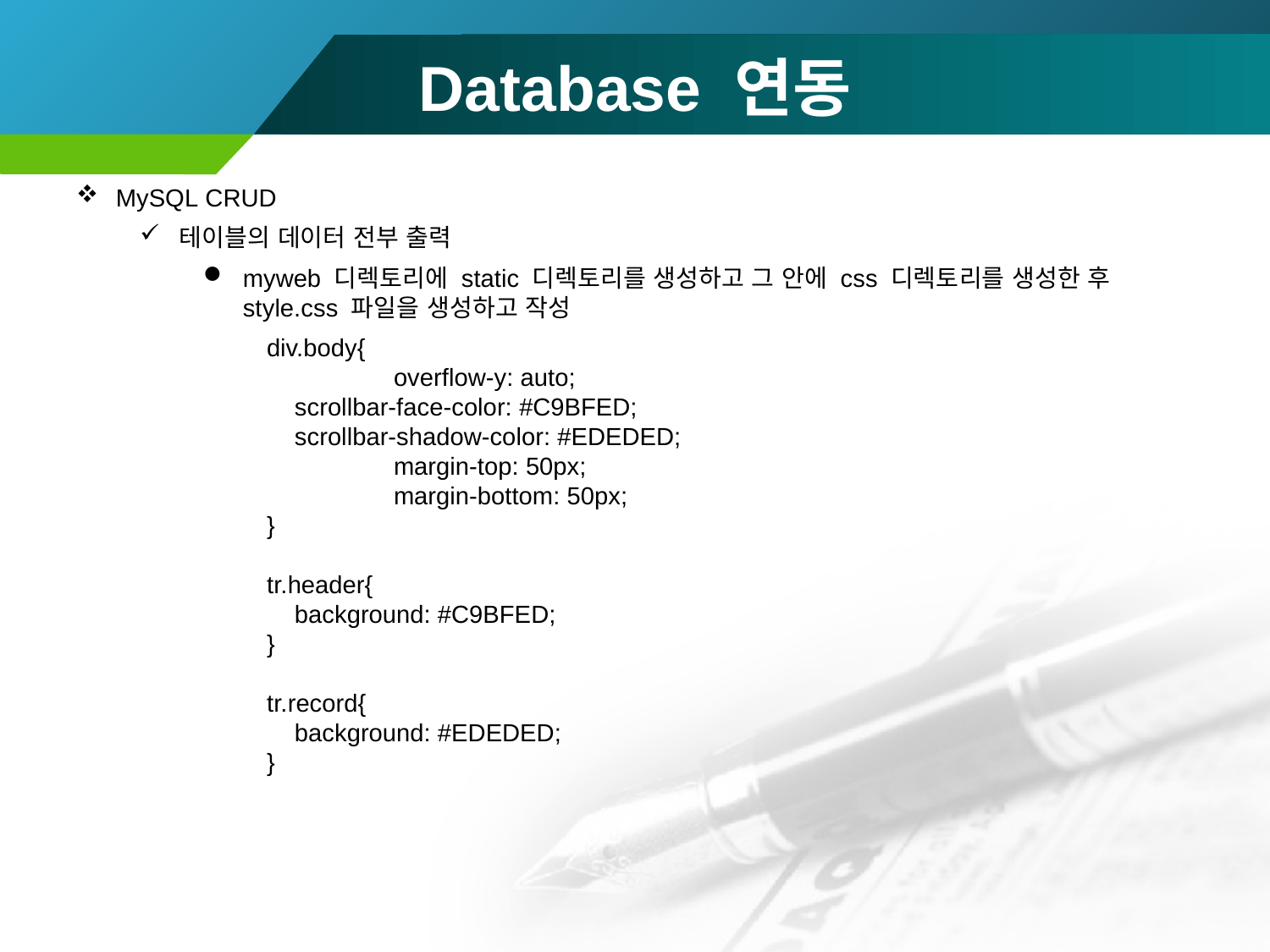

# Database 연동
MySQL CRUD
테이블의 데이터 전부 출력
myweb 디렉토리에 static 디렉토리를 생성하고 그 안에 css 디렉토리를 생성한 후 style.css 파일을 생성하고 작성
div.body{
	overflow-y: auto;
    scrollbar-face-color: #C9BFED;
    scrollbar-shadow-color: #EDEDED;
	margin-top: 50px;
	margin-bottom: 50px;
}

tr.header{
    background: #C9BFED;
}

tr.record{
    background: #EDEDED;
}